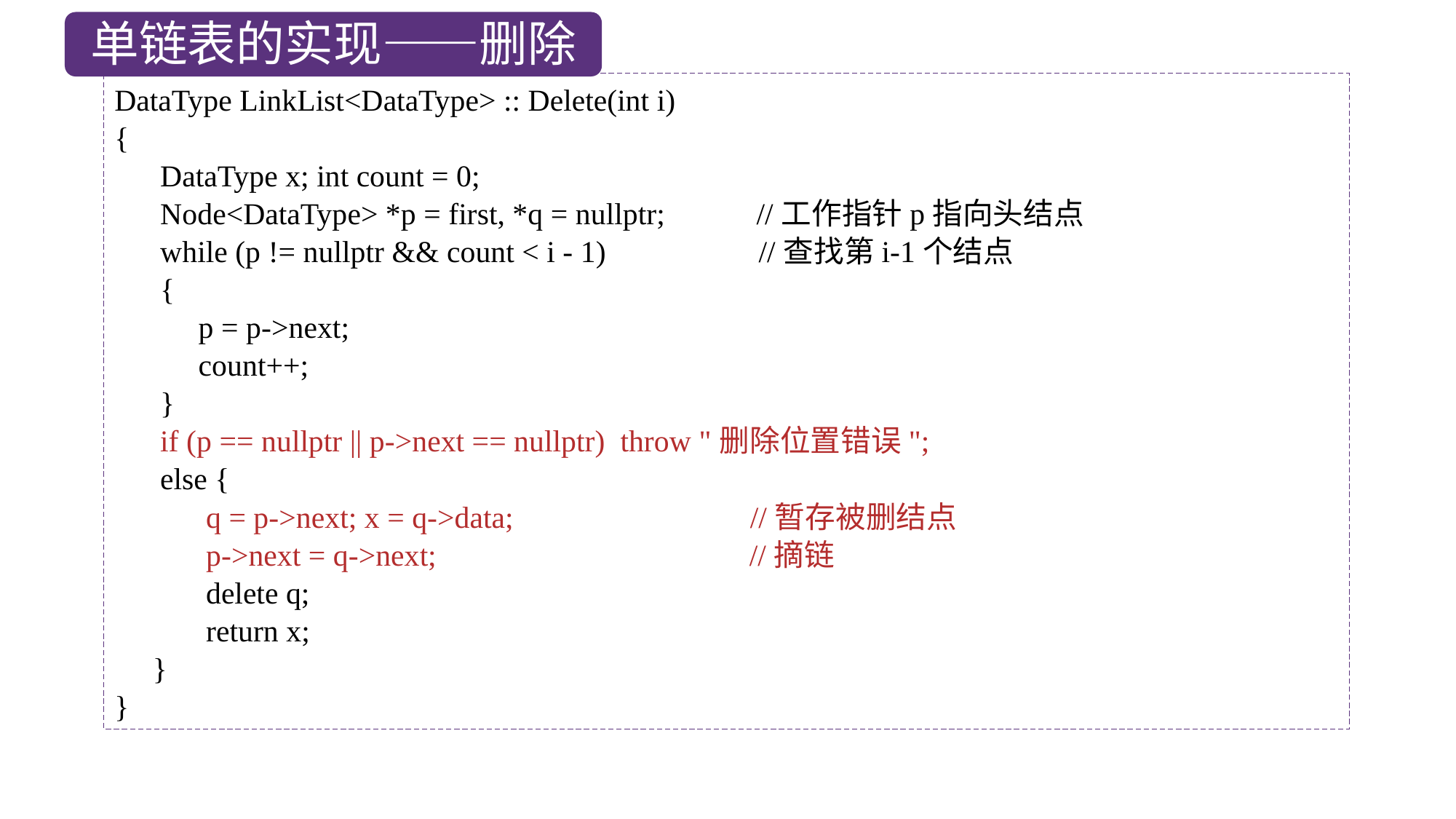

单链表的实现——删除

DataType LinkList<DataType> :: Delete(int i)
{
      DataType x; int count = 0;
      Node<DataType> *p = first, *q = nullptr;            //工作指针p指向头结点
      while (p != nullptr && count < i - 1)                    //查找第i-1个结点
      {
           p = p->next;
           count++;
      }
      if (p == nullptr || p->next == nullptr)  throw "删除位置错误";
      else {
            q = p->next; x = q->data;                               //暂存被删结点
            p->next = q->next;                                         //摘链
            delete q;
            return x;
     }
}